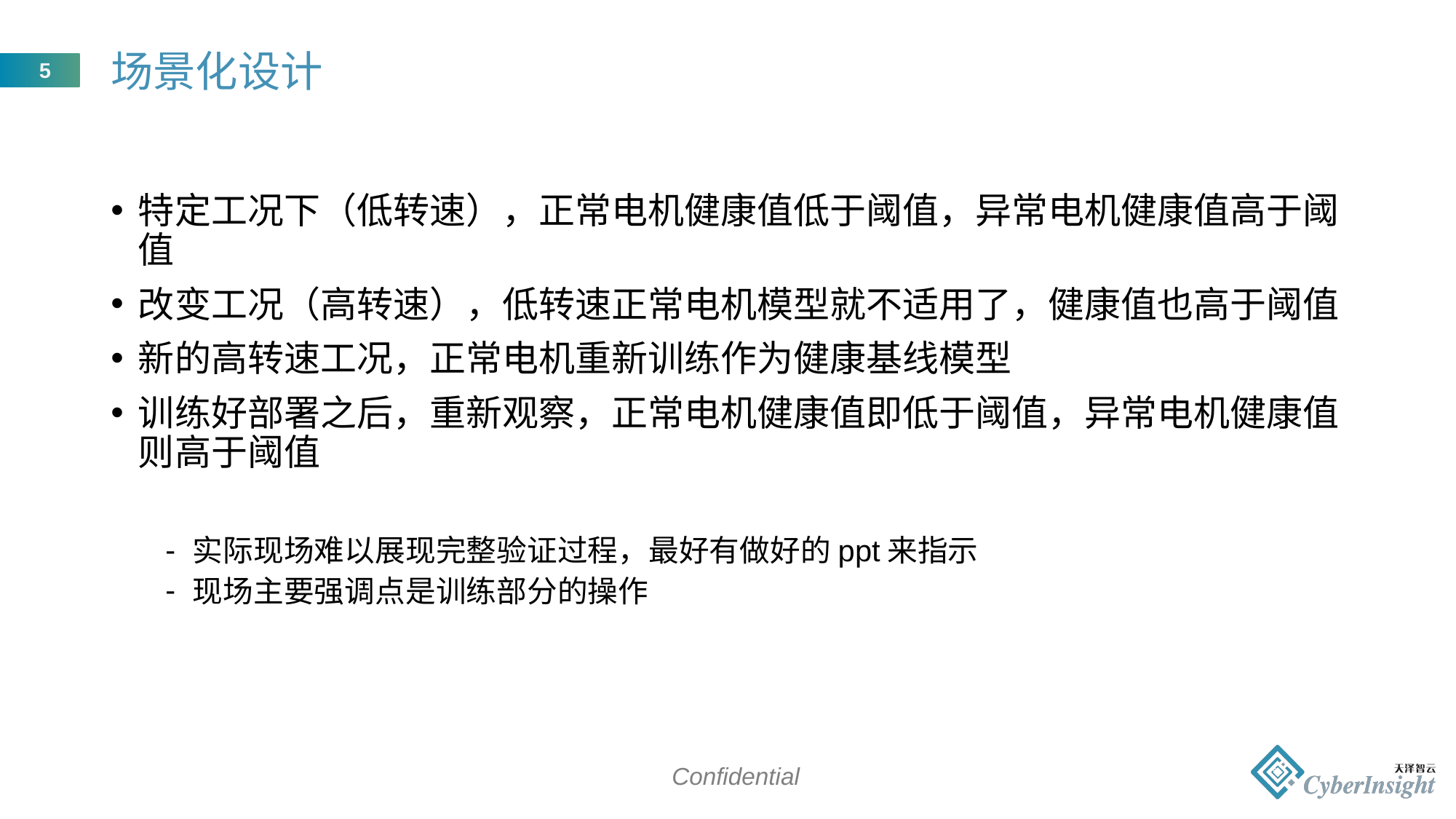

# 场景化设计
特定工况下（低转速），正常电机健康值低于阈值，异常电机健康值高于阈值
改变工况（高转速），低转速正常电机模型就不适用了，健康值也高于阈值
新的高转速工况，正常电机重新训练作为健康基线模型
训练好部署之后，重新观察，正常电机健康值即低于阈值，异常电机健康值则高于阈值

实际现场难以展现完整验证过程，最好有做好的ppt来指示
现场主要强调点是训练部分的操作